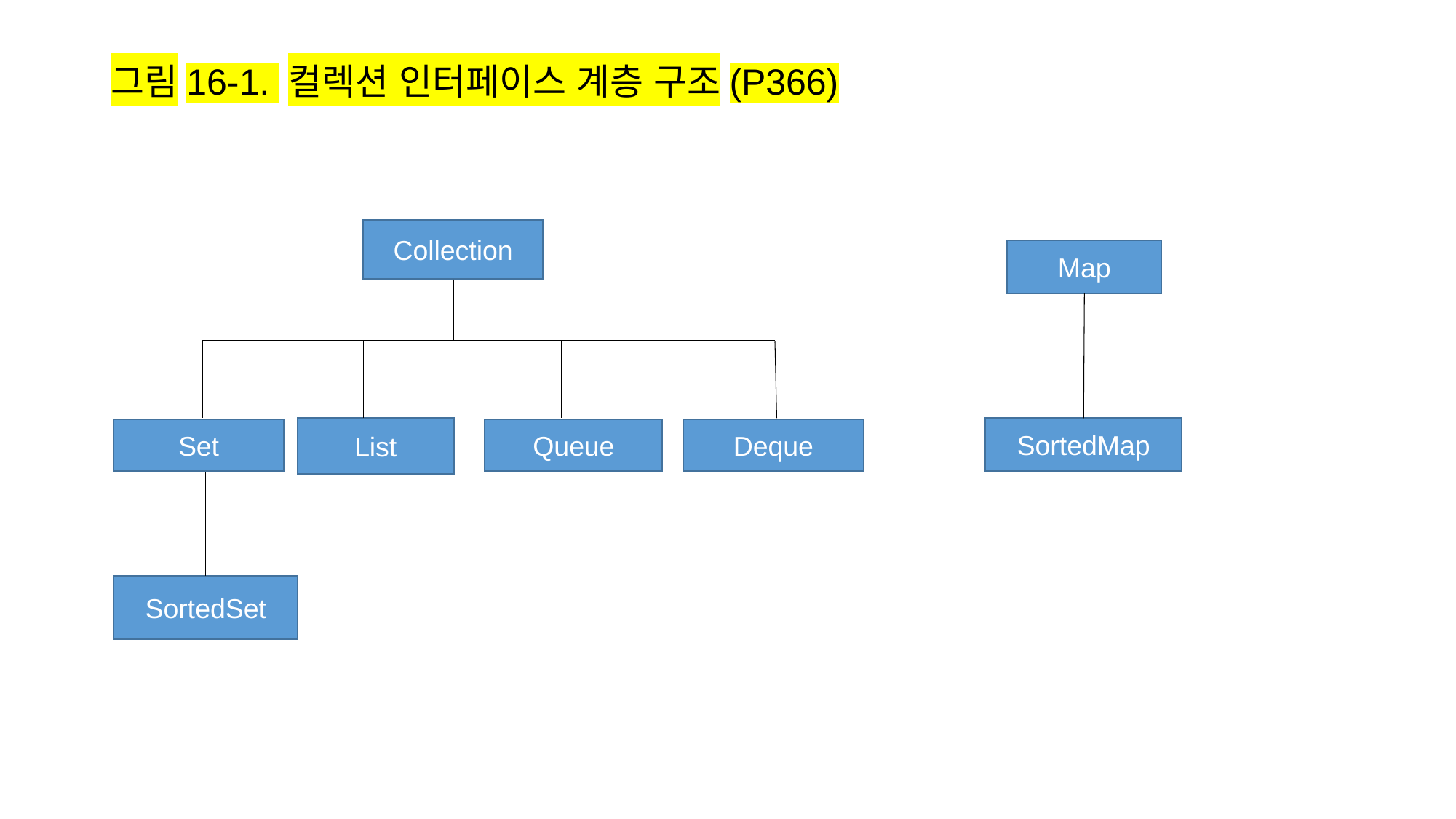

# 그림16-1. 컬렉션 인터페이스 계층 구조(P366)

Collection
Map
List
SortedMap
Set
Queue
Deque
SortedSet